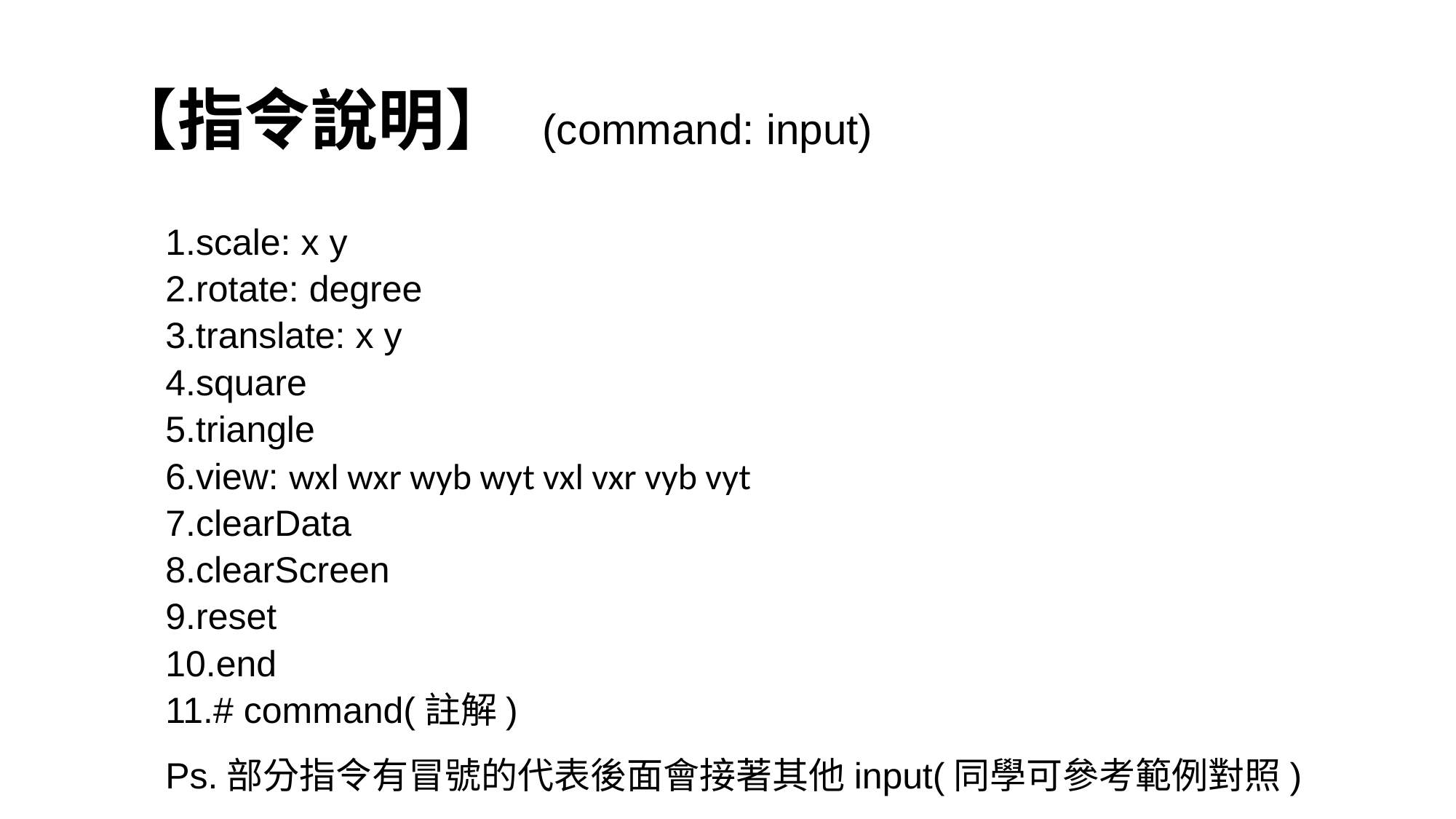

# 【指令說明】 (command: input)
1.scale: x y
2.rotate: degree
3.translate: x y
4.square
5.triangle
6.view: wxl wxr wyb wyt vxl vxr vyb vyt
7.clearData
8.clearScreen
9.reset
10.end
11.# command(註解)
Ps.部分指令有冒號的代表後面會接著其他input(同學可參考範例對照)